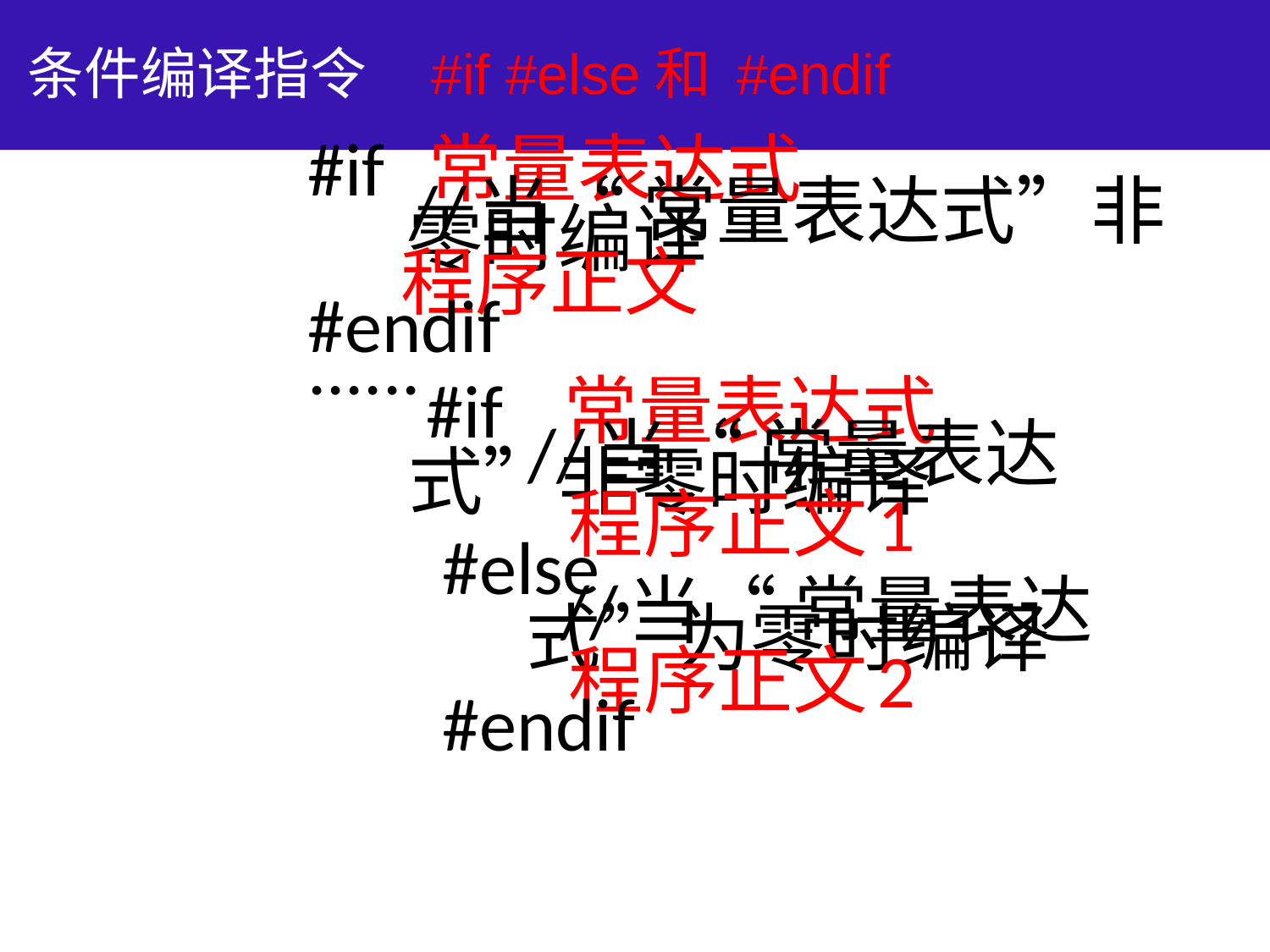

# 条件编译指令    #if #else和 #endif
#if  常量表达式
      //当“ 常量表达式”非零时编译
     程序正文
#endif
......
       #if   常量表达式
             //当“ 常量表达式”非零时编译
       程序正文1
#else
       //当“ 常量表达式”为零时编译
       程序正文2
#endif

39